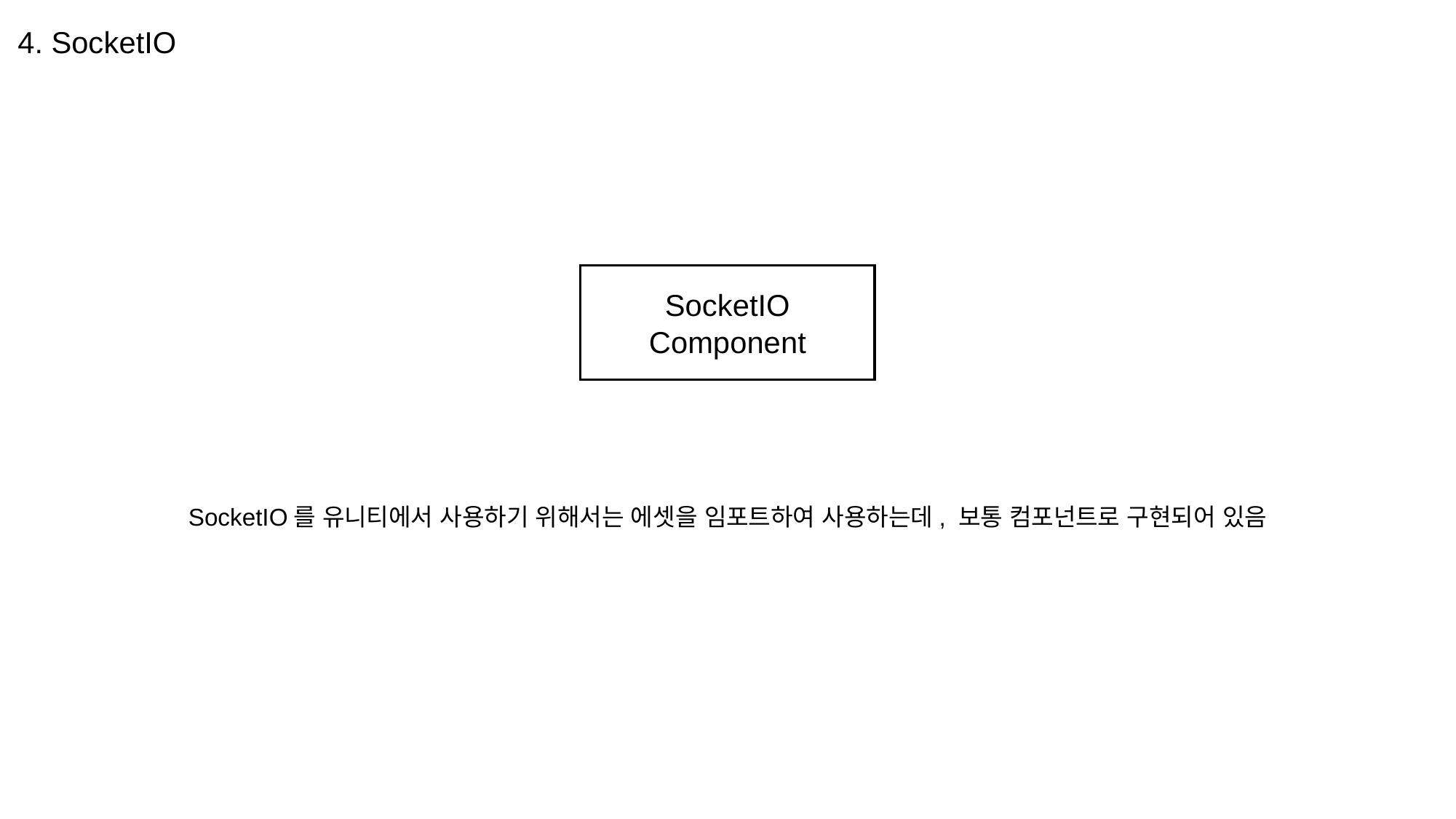

4. SocketIO
SocketIO
Component
SocketIO를 유니티에서 사용하기 위해서는 에셋을 임포트하여 사용하는데, 보통 컴포넌트로 구현되어 있음